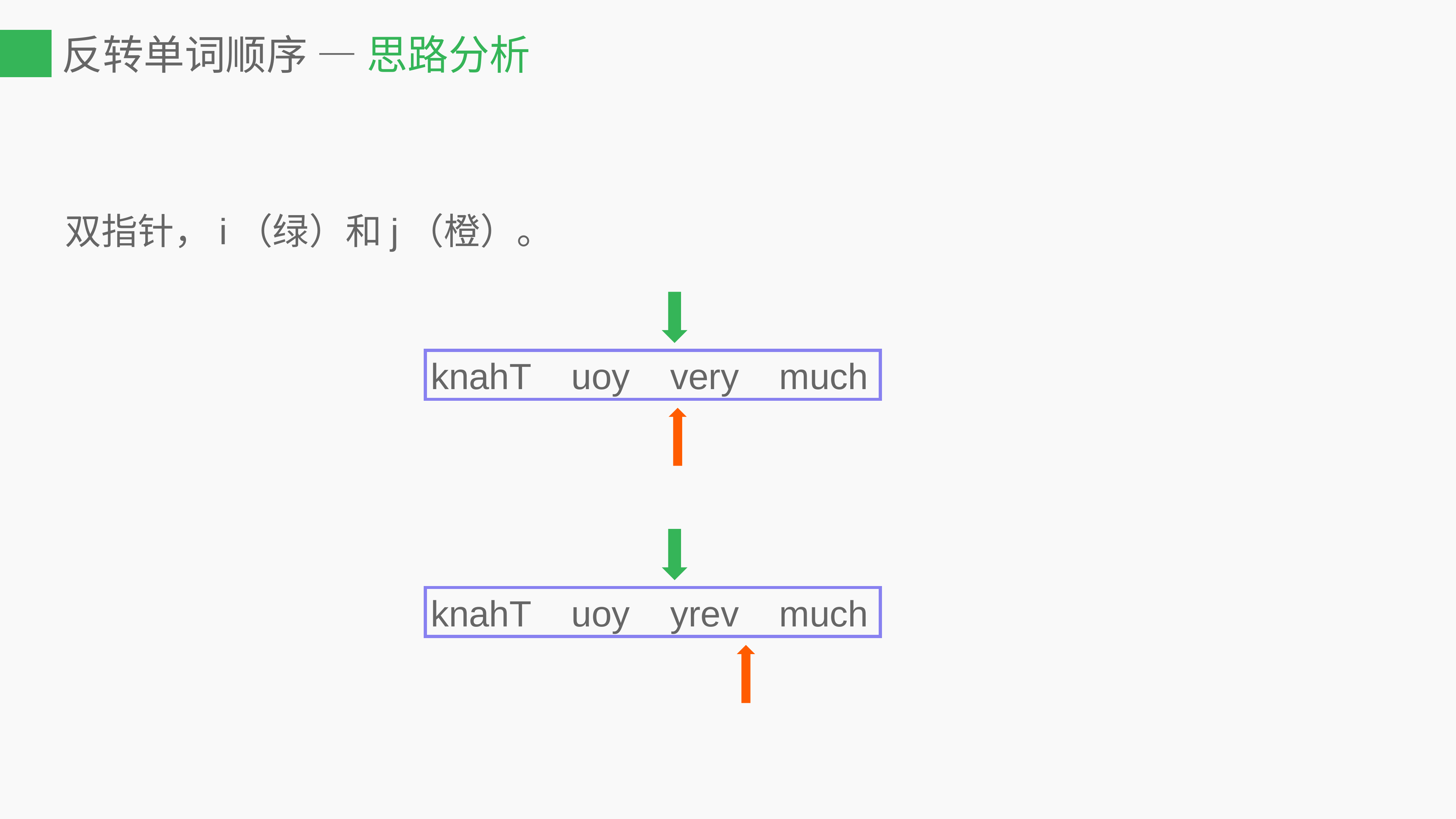

# 反转单词顺序 — 思路分析
双指针，i（绿）和j（橙）。

knahT    uoy    very    much

knahT    uoy    yrev    much